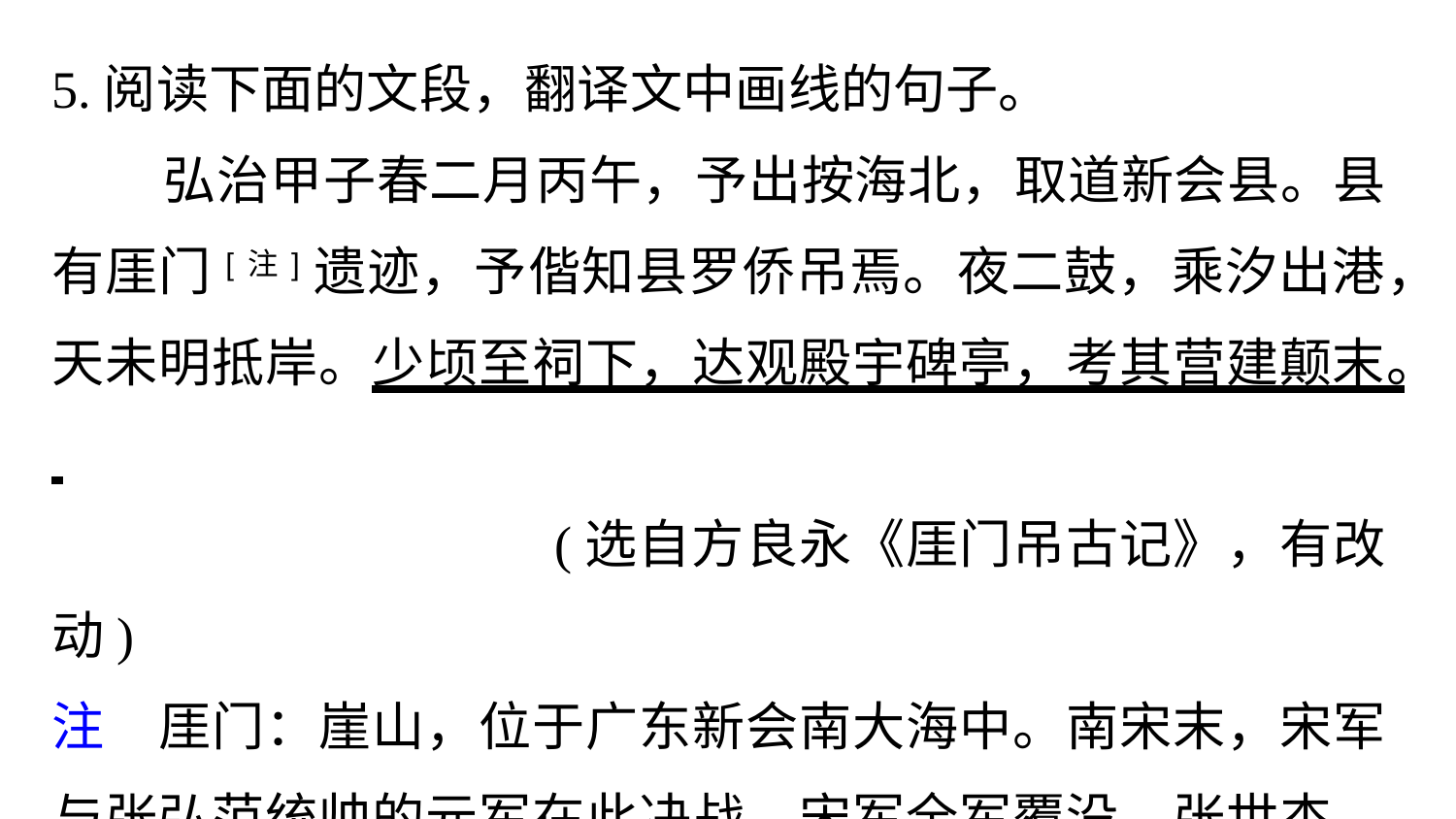

5.阅读下面的文段，翻译文中画线的句子。
        弘治甲子春二月丙午，予出按海北，取道新会县。县有厓门[注]遗迹，予偕知县罗侨吊焉。夜二鼓，乘汐出港，天未明抵岸。少顷至祠下，达观殿宇碑亭，考其营建颠末。
                                    (选自方良永《厓门吊古记》，有改动)
注　厓门：崖山，位于广东新会南大海中。南宋末，宋军与张弘范统帅的元军在此决战，宋军全军覆没，张世杰、陆秀夫等大臣及宋少帝赵昺殉国，宋亡。